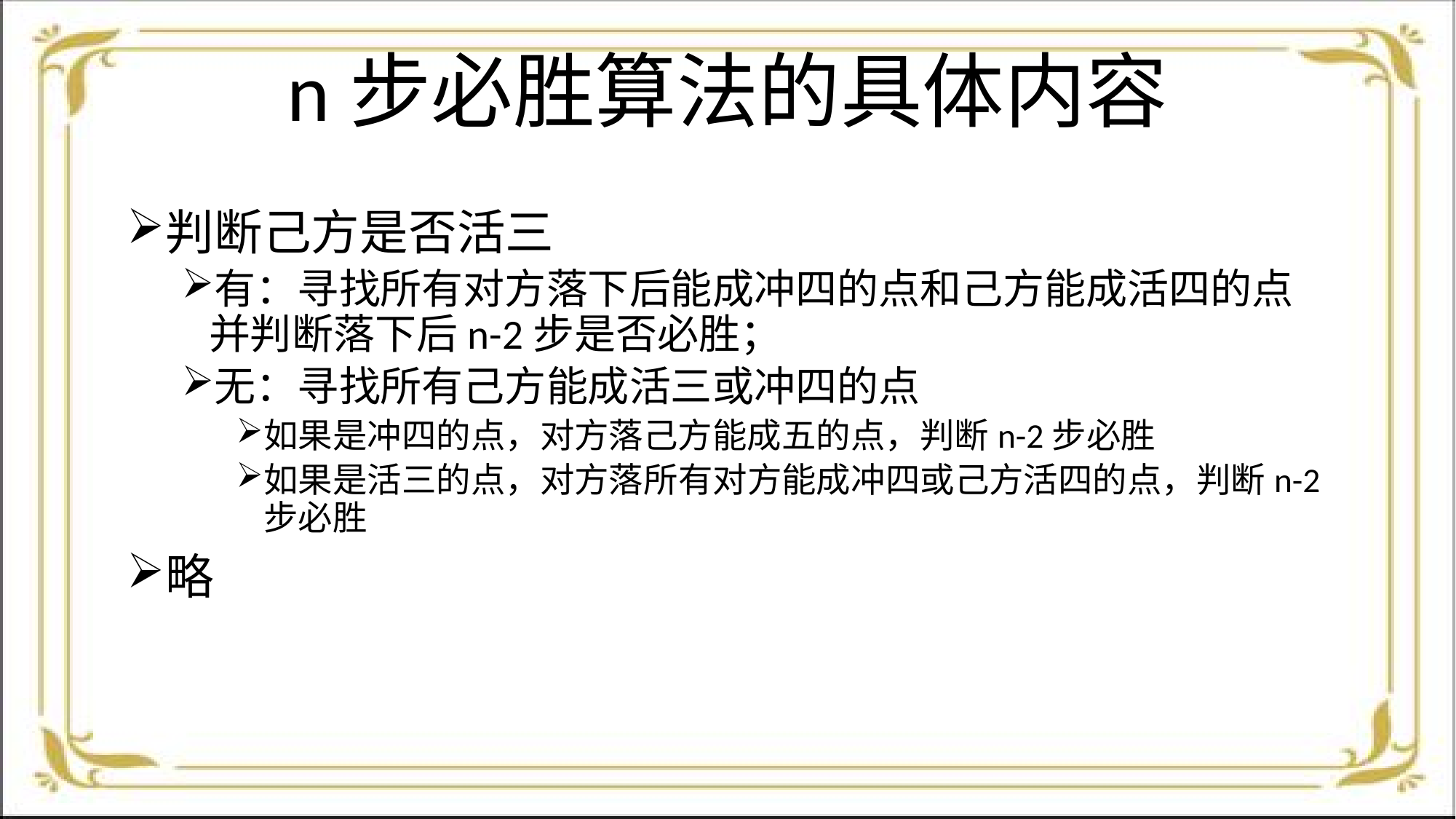

# n步必胜算法的具体内容
判断己方是否活三
有：寻找所有对方落下后能成冲四的点和己方能成活四的点并判断落下后n-2步是否必胜；
无：寻找所有己方能成活三或冲四的点
如果是冲四的点，对方落己方能成五的点，判断n-2步必胜
如果是活三的点，对方落所有对方能成冲四或己方活四的点，判断n-2步必胜
略